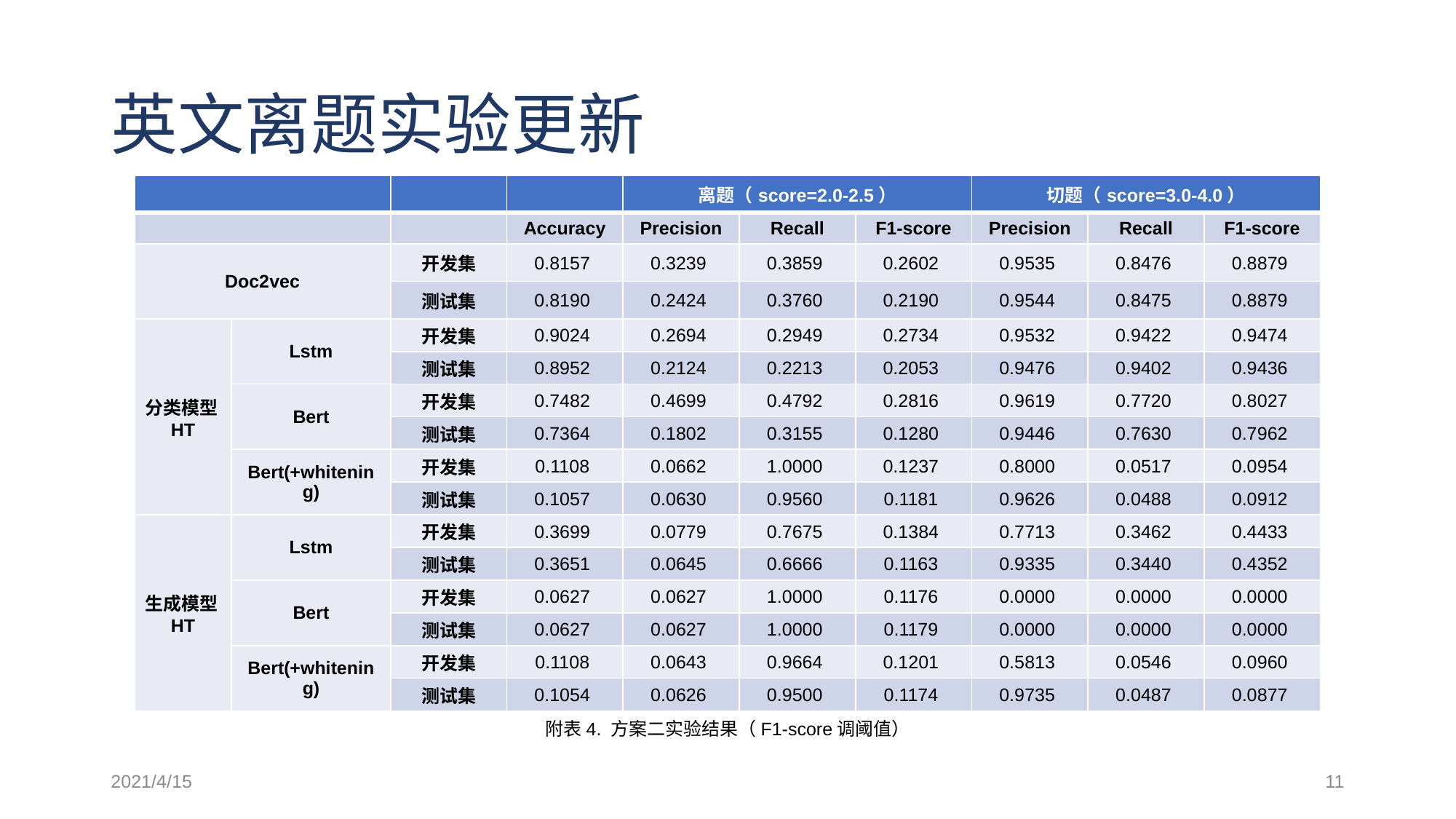

# 英文离题实验更新
|  |  |  |  | 离题（score=2.0-2.5） |  |  | 切题（score=3.0-4.0） |  |  |
| --- | --- | --- | --- | --- | --- | --- | --- | --- | --- |
|  |  |  | Accuracy | Precision | Recall | F1-score | Precision | Recall | F1-score |
| Doc2vec |  | 开发集 | 0.8157 | 0.3239 | 0.3859 | 0.2602 | 0.9535 | 0.8476 | 0.8879 |
|  |  | 测试集 | 0.8190 | 0.2424 | 0.3760 | 0.2190 | 0.9544 | 0.8475 | 0.8879 |
| 分类模型HT | Lstm | 开发集 | 0.9024 | 0.2694 | 0.2949 | 0.2734 | 0.9532 | 0.9422 | 0.9474 |
|  |  | 测试集 | 0.8952 | 0.2124 | 0.2213 | 0.2053 | 0.9476 | 0.9402 | 0.9436 |
|  | Bert | 开发集 | 0.7482 | 0.4699 | 0.4792 | 0.2816 | 0.9619 | 0.7720 | 0.8027 |
|  |  | 测试集 | 0.7364 | 0.1802 | 0.3155 | 0.1280 | 0.9446 | 0.7630 | 0.7962 |
|  | Bert(+whitening) | 开发集 | 0.1108 | 0.0662 | 1.0000 | 0.1237 | 0.8000 | 0.0517 | 0.0954 |
|  |  | 测试集 | 0.1057 | 0.0630 | 0.9560 | 0.1181 | 0.9626 | 0.0488 | 0.0912 |
| 生成模型HT | Lstm | 开发集 | 0.3699 | 0.0779 | 0.7675 | 0.1384 | 0.7713 | 0.3462 | 0.4433 |
|  |  | 测试集 | 0.3651 | 0.0645 | 0.6666 | 0.1163 | 0.9335 | 0.3440 | 0.4352 |
|  | Bert | 开发集 | 0.0627 | 0.0627 | 1.0000 | 0.1176 | 0.0000 | 0.0000 | 0.0000 |
|  |  | 测试集 | 0.0627 | 0.0627 | 1.0000 | 0.1179 | 0.0000 | 0.0000 | 0.0000 |
|  | Bert(+whitening) | 开发集 | 0.1108 | 0.0643 | 0.9664 | 0.1201 | 0.5813 | 0.0546 | 0.0960 |
|  |  | 测试集 | 0.1054 | 0.0626 | 0.9500 | 0.1174 | 0.9735 | 0.0487 | 0.0877 |
附表4. 方案二实验结果（F1-score调阈值）
2021/4/15
11